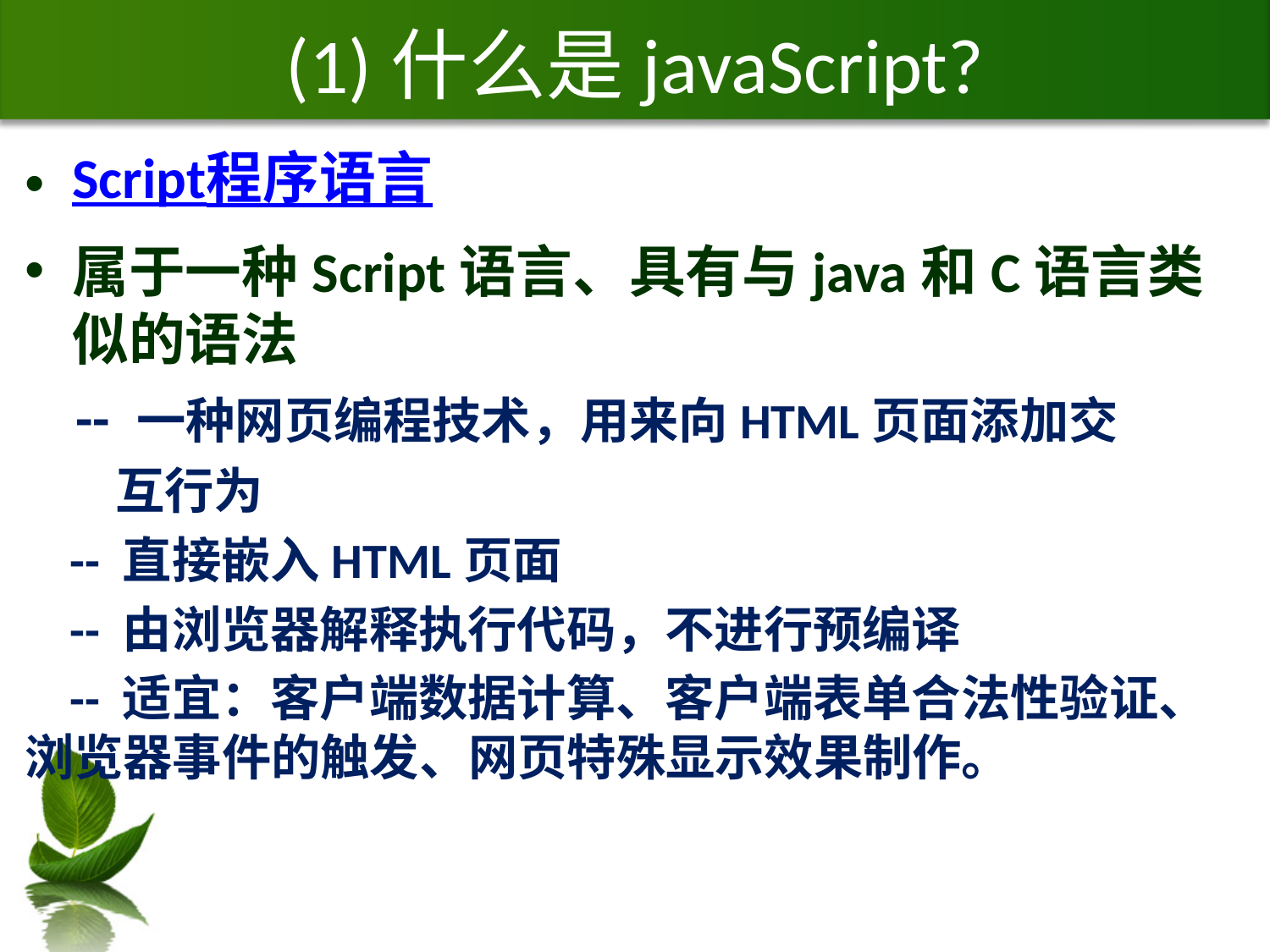

# (1)什么是javaScript?
Script程序语言
属于一种Script语言、具有与java和C语言类似的语法
    -- 一种网页编程技术，用来向HTML页面添加交
       互行为
    -- 直接嵌入HTML页面
    -- 由浏览器解释执行代码，不进行预编译
    -- 适宜：客户端数据计算、客户端表单合法性验证、浏览器事件的触发、网页特殊显示效果制作。